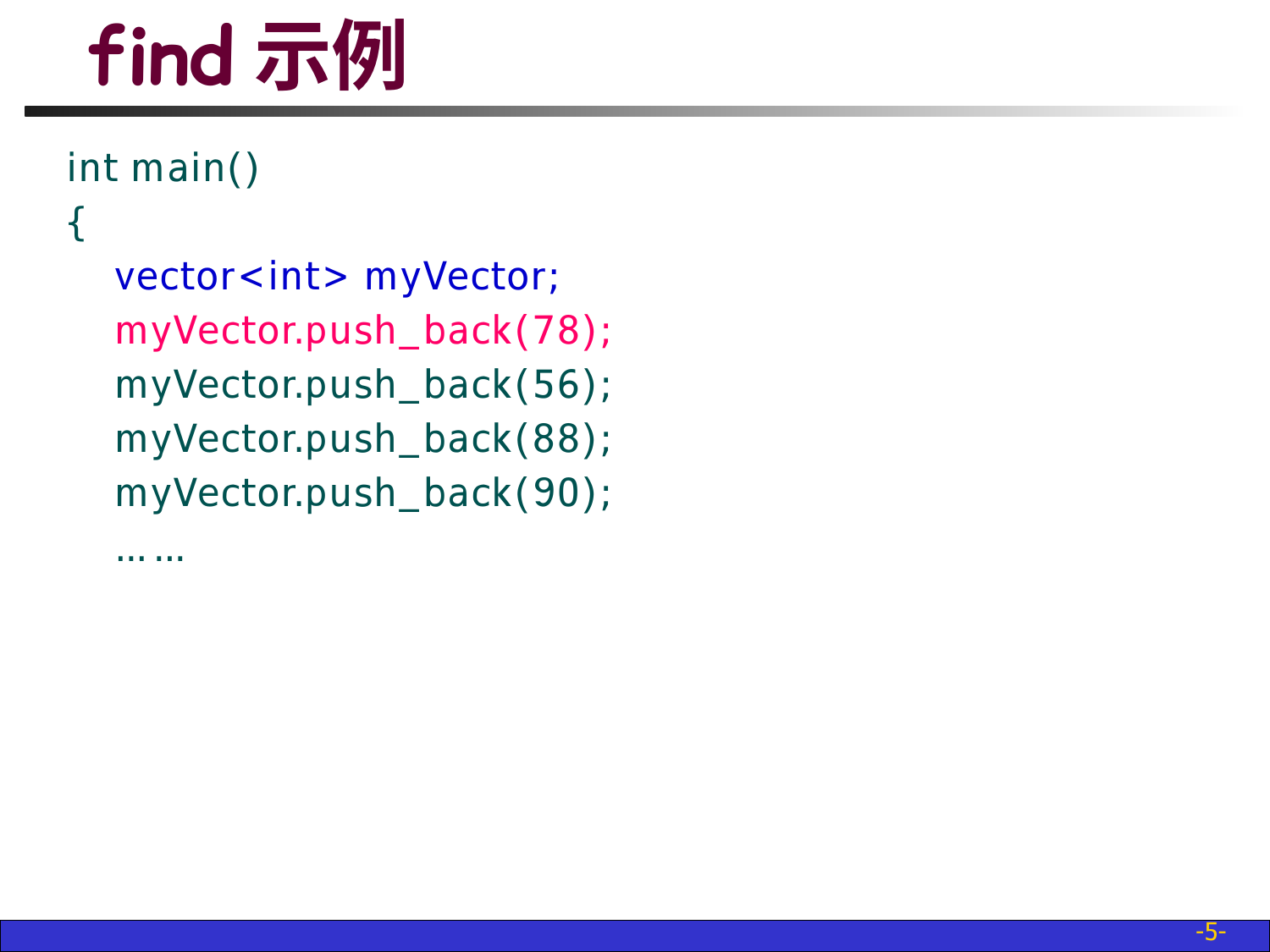

# find示例
int main()
{
	vector<int> myVector;
	myVector.push_back(78);
	myVector.push_back(56);
	myVector.push_back(88);
	myVector.push_back(90);
	……
-5-